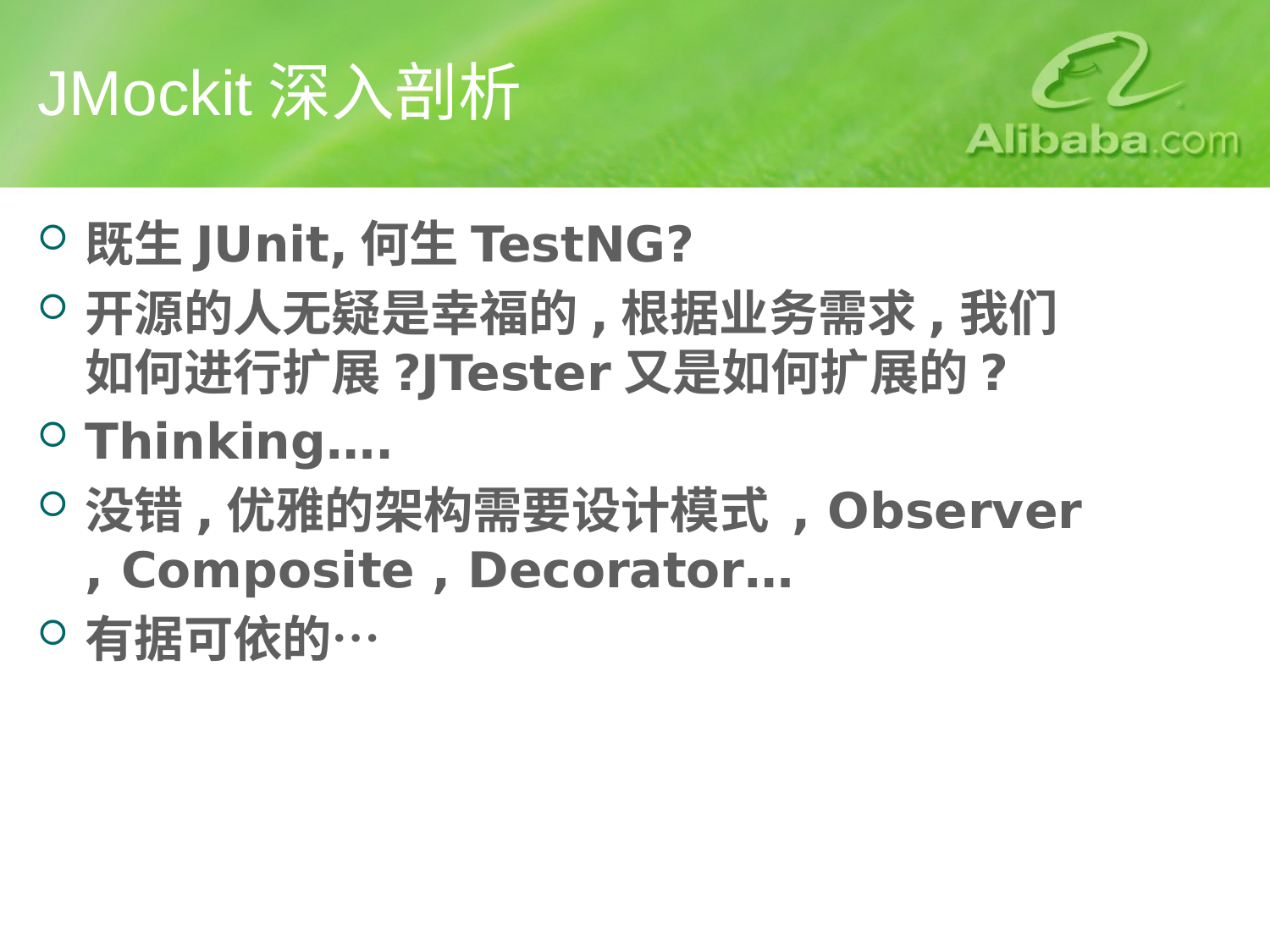

# JMockit深入剖析
既生JUnit,何生TestNG?
开源的人无疑是幸福的,根据业务需求,我们如何进行扩展?JTester又是如何扩展的?
Thinking….
没错,优雅的架构需要设计模式 , Observer , Composite , Decorator…
有据可依的…